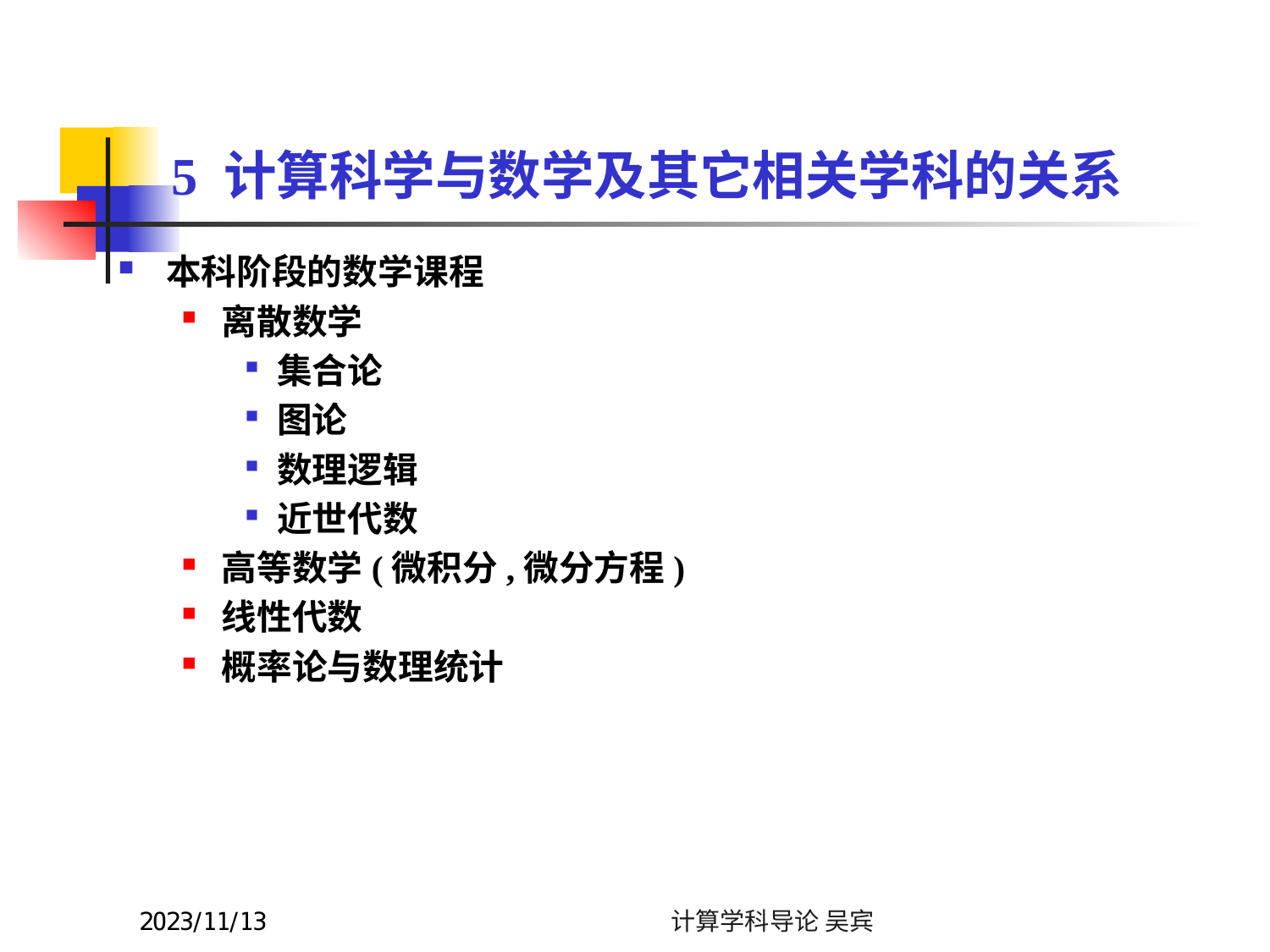

# 5 计算科学与数学及其它相关学科的关系
本科阶段的数学课程
离散数学
集合论
图论
数理逻辑
近世代数
高等数学(微积分,微分方程)
线性代数
概率论与数理统计

2023/11/13
计算学科导论 吴宾